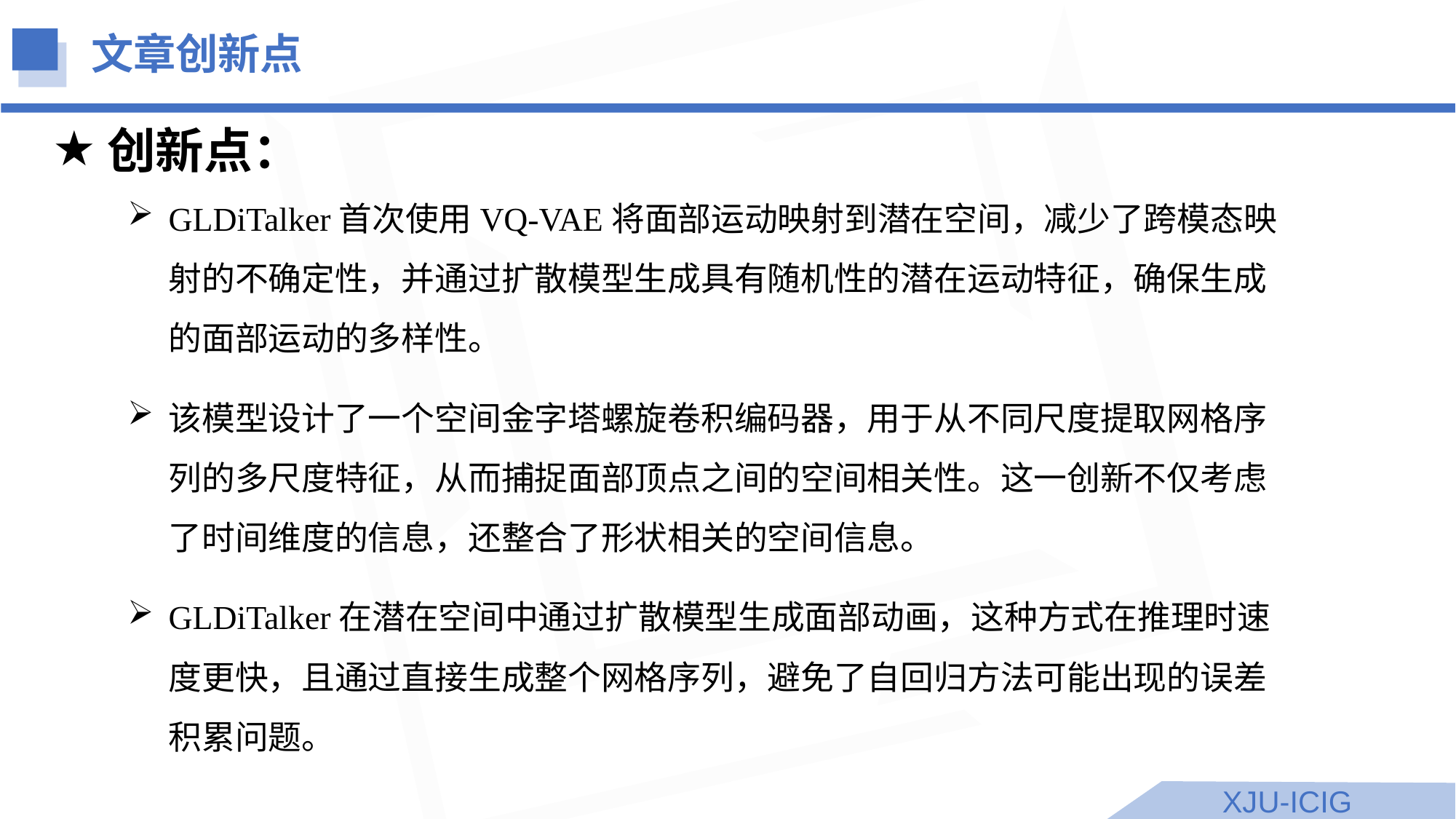

文章创新点

创新点：
GLDiTalker首次使用VQ-VAE将面部运动映射到潜在空间，减少了跨模态映射的不确定性，并通过扩散模型生成具有随机性的潜在运动特征，确保生成的面部运动的多样性。
该模型设计了一个空间金字塔螺旋卷积编码器，用于从不同尺度提取网格序列的多尺度特征，从而捕捉面部顶点之间的空间相关性。这一创新不仅考虑了时间维度的信息，还整合了形状相关的空间信息。
GLDiTalker在潜在空间中通过扩散模型生成面部动画，这种方式在推理时速度更快，且通过直接生成整个网格序列，避免了自回归方法可能出现的误差积累问题。
XJU-ICIG